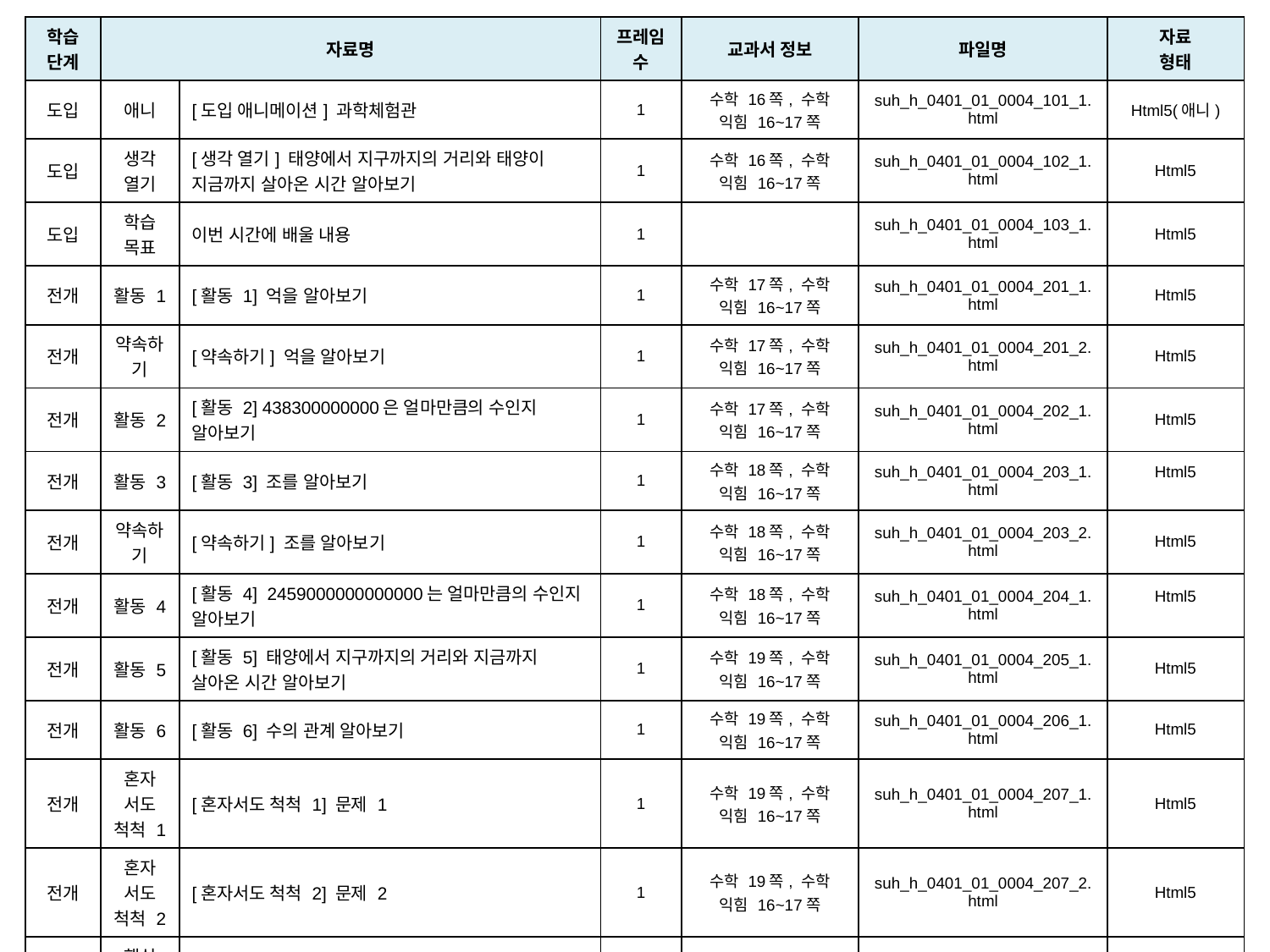

| 학습 단계 | 자료명 |  | 프레임 수 | 교과서 정보 | 파일명 | 자료 형태 |
| --- | --- | --- | --- | --- | --- | --- |
| 도입 | 애니 | [도입 애니메이션] 과학체험관 | 1 | 수학 16쪽, 수학 익힘 16~17쪽 | suh\_h\_0401\_01\_0004\_101\_1.html | Html5(애니) |
| 도입 | 생각 열기 | [생각 열기] 태양에서 지구까지의 거리와 태양이 지금까지 살아온 시간 알아보기 | 1 | 수학 16쪽, 수학 익힘 16~17쪽 | suh\_h\_0401\_01\_0004\_102\_1.html | Html5 |
| 도입 | 학습 목표 | 이번 시간에 배울 내용 | 1 |  | suh\_h\_0401\_01\_0004\_103\_1.html | Html5 |
| 전개 | 활동 1 | [활동 1] 억을 알아보기 | 1 | 수학 17쪽, 수학 익힘 16~17쪽 | suh\_h\_0401\_01\_0004\_201\_1.html | Html5 |
| 전개 | 약속하기 | [약속하기] 억을 알아보기 | 1 | 수학 17쪽, 수학 익힘 16~17쪽 | suh\_h\_0401\_01\_0004\_201\_2.html | Html5 |
| 전개 | 활동 2 | [활동 2] 438300000000은 얼마만큼의 수인지 알아보기 | 1 | 수학 17쪽, 수학 익힘 16~17쪽 | suh\_h\_0401\_01\_0004\_202\_1.html | Html5 |
| 전개 | 활동 3 | [활동 3] 조를 알아보기 | 1 | 수학 18쪽, 수학 익힘 16~17쪽 | suh\_h\_0401\_01\_0004\_203\_1.html | Html5 |
| 전개 | 약속하기 | [약속하기] 조를 알아보기 | 1 | 수학 18쪽, 수학 익힘 16~17쪽 | suh\_h\_0401\_01\_0004\_203\_2.html | Html5 |
| 전개 | 활동 4 | [활동 4] 2459000000000000는 얼마만큼의 수인지 알아보기 | 1 | 수학 18쪽, 수학 익힘 16~17쪽 | suh\_h\_0401\_01\_0004\_204\_1.html | Html5 |
| 전개 | 활동 5 | [활동 5] 태양에서 지구까지의 거리와 지금까지 살아온 시간 알아보기 | 1 | 수학 19쪽, 수학 익힘 16~17쪽 | suh\_h\_0401\_01\_0004\_205\_1.html | Html5 |
| 전개 | 활동 6 | [활동 6] 수의 관계 알아보기 | 1 | 수학 19쪽, 수학 익힘 16~17쪽 | suh\_h\_0401\_01\_0004\_206\_1.html | Html5 |
| 전개 | 혼자 서도 척척 1 | [혼자서도 척척 1] 문제 1 | 1 | 수학 19쪽, 수학 익힘 16~17쪽 | suh\_h\_0401\_01\_0004\_207\_1.html | Html5 |
| 전개 | 혼자 서도 척척 2 | [혼자서도 척척 2] 문제 2 | 1 | 수학 19쪽, 수학 익힘 16~17쪽 | suh\_h\_0401\_01\_0004\_207\_2.html | Html5 |
| 정리 | 핵심 정리 | 핵심 정리 | 1 |  | suh\_h\_0401\_01\_0004\_301\_1.html | Html5 |
| 정리 | 차시 예고 | 다음 시간에 배울 내용 | 1 |  | suh\_h\_0401\_01\_0004\_302\_1.html | Html5 |
| 평가 | 확인 문제 | 확인 문제 | 1 |  | suh\_h\_0401\_01\_0004\_401\_1.html | Html5 |
| 총 프레임 수 |  |  | 15 |  |  |  |